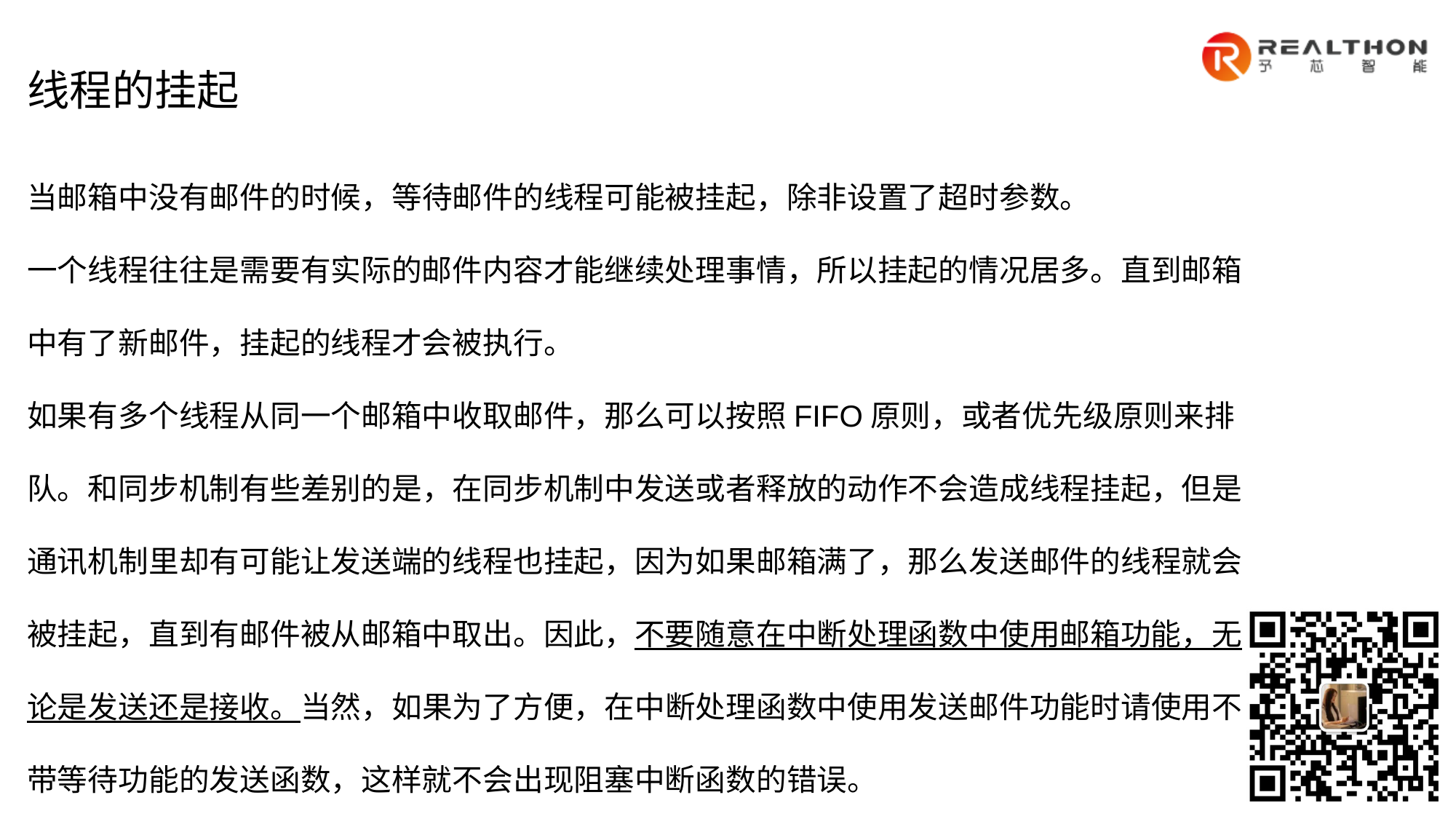

线程的挂起
当邮箱中没有邮件的时候，等待邮件的线程可能被挂起，除非设置了超时参数。
一个线程往往是需要有实际的邮件内容才能继续处理事情，所以挂起的情况居多。直到邮箱中有了新邮件，挂起的线程才会被执行。
如果有多个线程从同一个邮箱中收取邮件，那么可以按照FIFO原则，或者优先级原则来排队。和同步机制有些差别的是，在同步机制中发送或者释放的动作不会造成线程挂起，但是通讯机制里却有可能让发送端的线程也挂起，因为如果邮箱满了，那么发送邮件的线程就会被挂起，直到有邮件被从邮箱中取出。因此，不要随意在中断处理函数中使用邮箱功能，无论是发送还是接收。当然，如果为了方便，在中断处理函数中使用发送邮件功能时请使用不带等待功能的发送函数，这样就不会出现阻塞中断函数的错误。